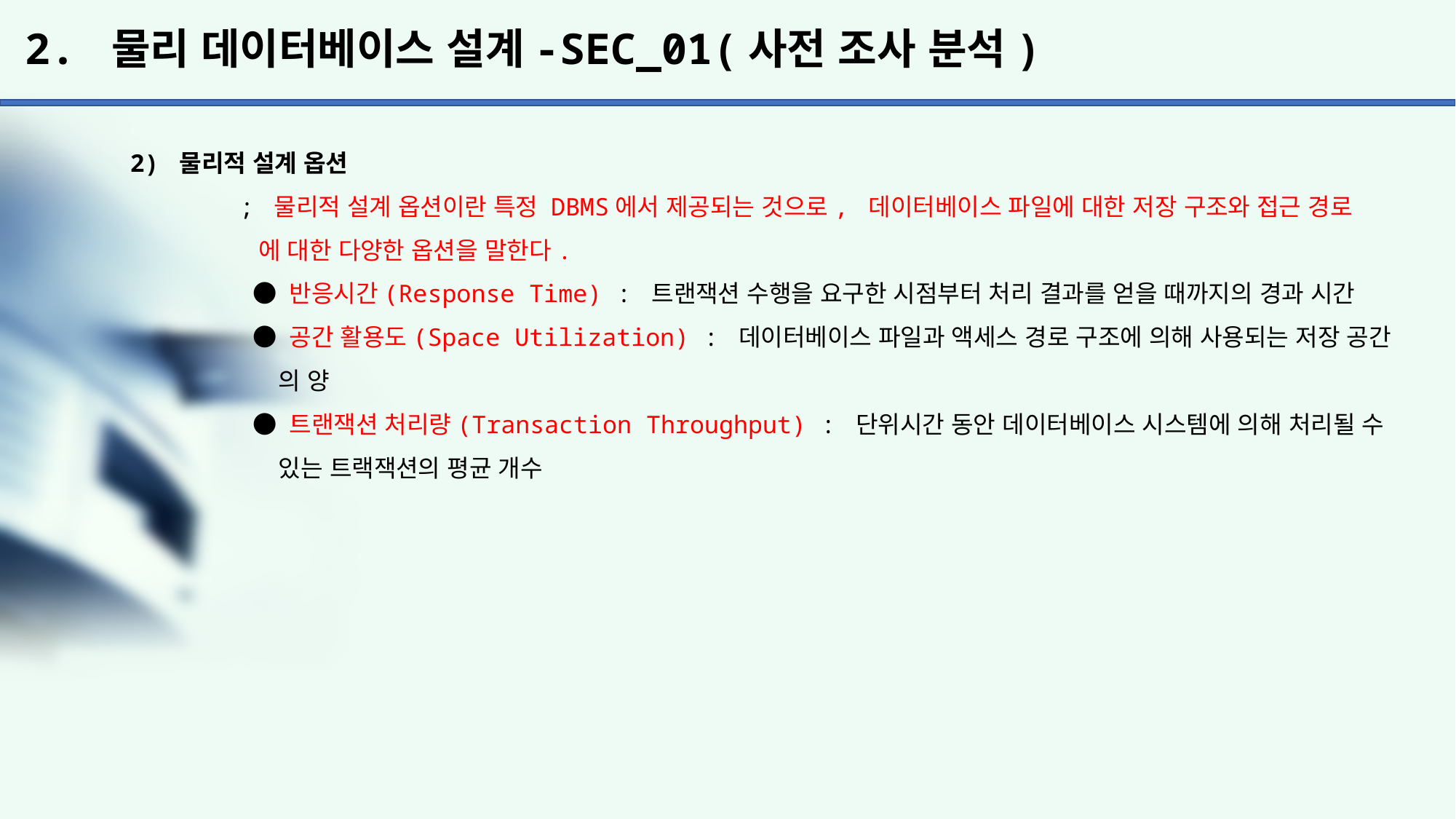

# 2. 물리 데이터베이스 설계-SEC_01(사전 조사 분석)
2) 물리적 설계 옵션
	; 물리적 설계 옵션이란 특정 DBMS에서 제공되는 것으로, 데이터베이스 파일에 대한 저장 구조와 접근 경로
	  에 대한 다양한 옵션을 말한다.
	  ● 반응시간(Response Time) : 트랜잭션 수행을 요구한 시점부터 처리 결과를 얻을 때까지의 경과 시간
	  ● 공간 활용도(Space Utilization) : 데이터베이스 파일과 액세스 경로 구조에 의해 사용되는 저장 공간
	     의 양
	  ● 트랜잭션 처리량(Transaction Throughput) : 단위시간 동안 데이터베이스 시스템에 의해 처리될 수
	     있는 트랙잭션의 평균 개수